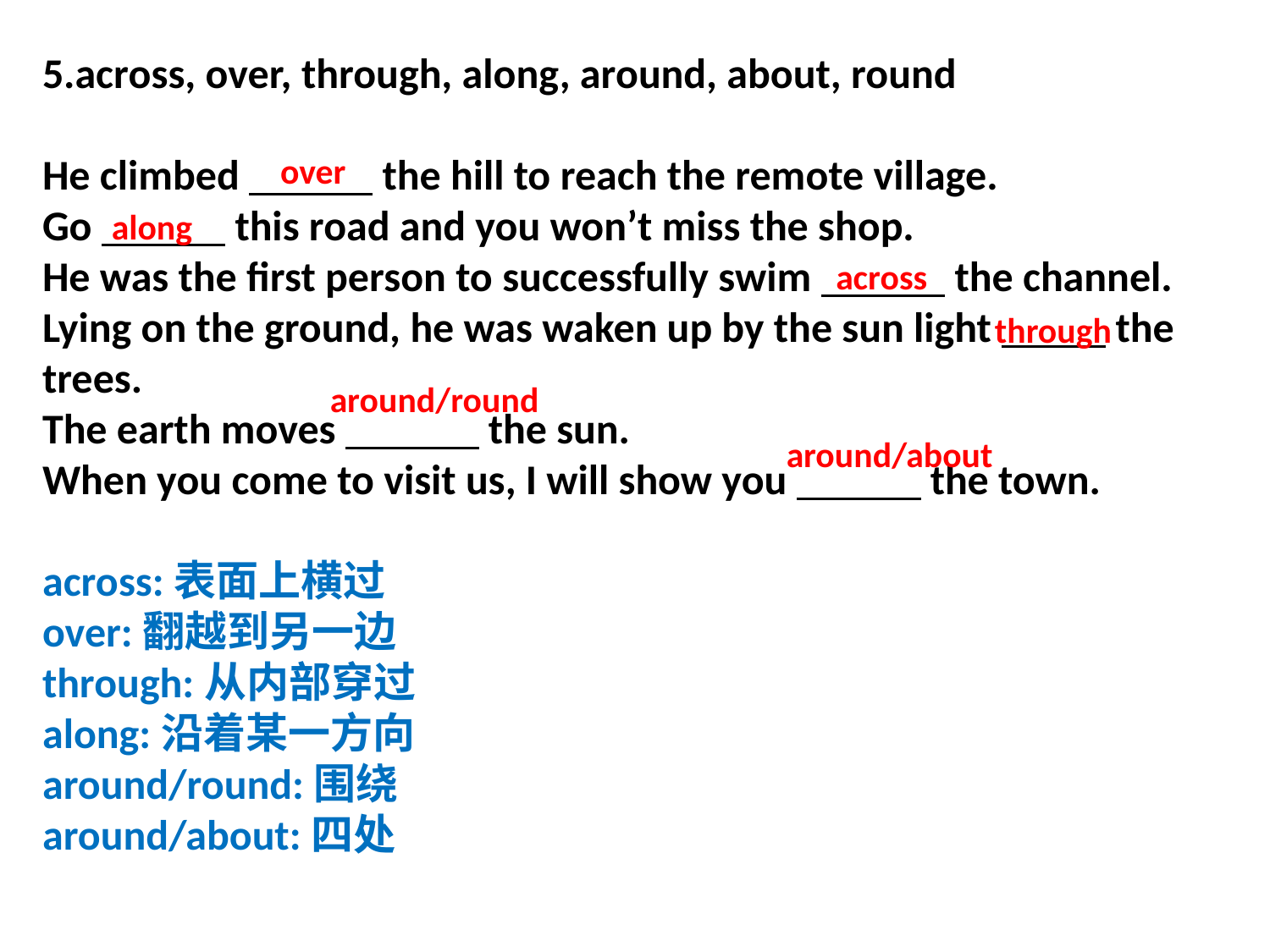

5.across, over, through, along, around, about, round

He climbed               the hill to reach the remote village.
Go               this road and you won’t miss the shop.
He was the first person to successfully swim               the channel.
Lying on the ground, he was waken up by the sun light             the trees.
The earth moves                the sun.
When you come to visit us, I will show you               the town.

across:表面上横过
over:翻越到另一边
through:从内部穿过
along:沿着某一方向
around/round:围绕
around/about:四处
over
along
across
through
around/round
around/about